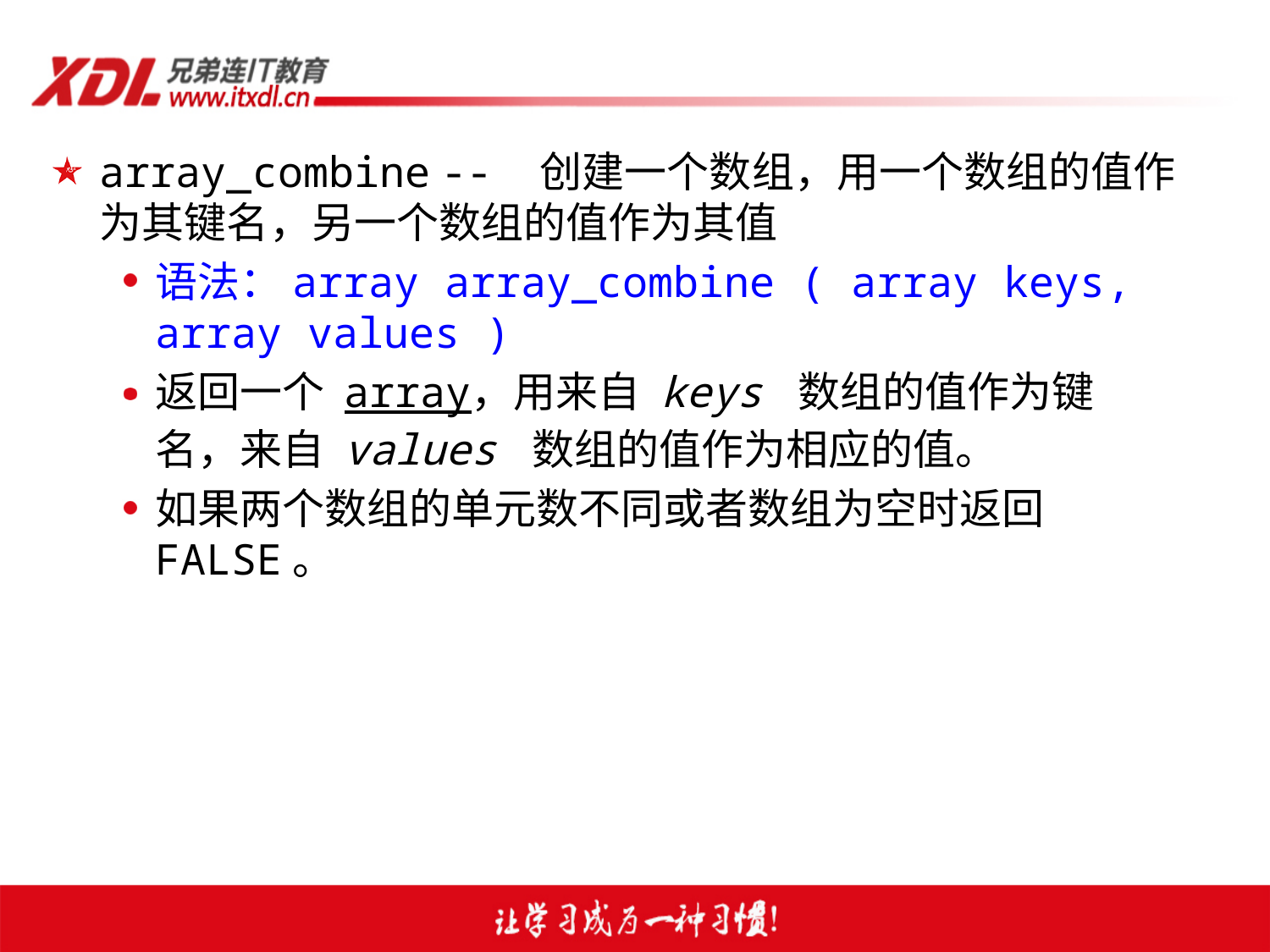

array_combine --  创建一个数组，用一个数组的值作为其键名，另一个数组的值作为其值
语法：array array_combine ( array keys, array values )
返回一个 array，用来自 keys 数组的值作为键名，来自 values 数组的值作为相应的值。
如果两个数组的单元数不同或者数组为空时返回 FALSE。